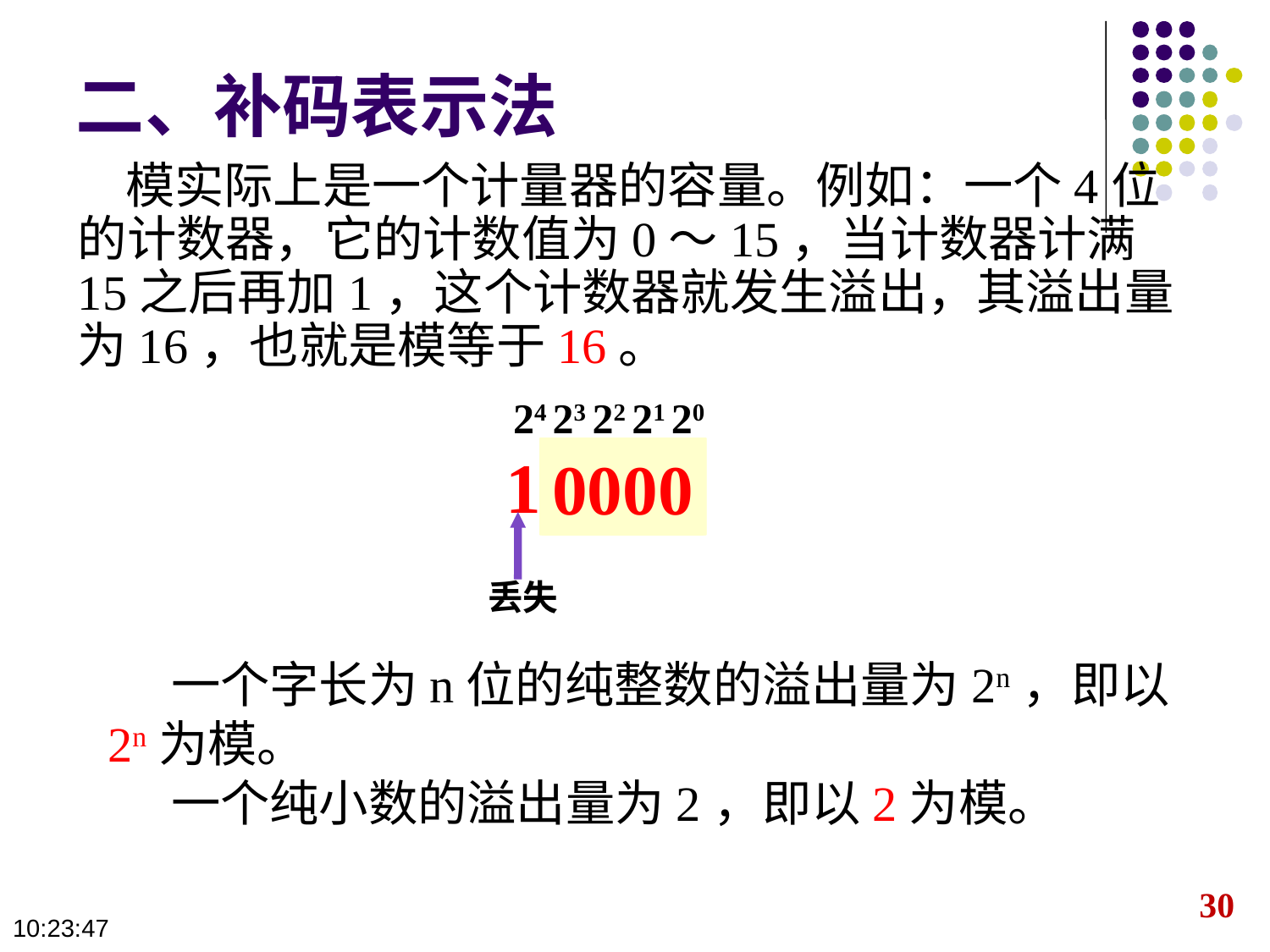

二、补码表示法
模实际上是一个计量器的容量。例如：一个4位的计数器，它的计数值为0～15，当计数器计满15之后再加1，这个计数器就发生溢出，其溢出量为16，也就是模等于16。
24 23 22 21 20
0000
1
0001
0010
0011
0100
0101
0110
0111
1000
1001
1010
1011
1100
1101
1110
1111
0000

丢失
一个字长为n位的纯整数的溢出量为2n，即以2n为模。
一个纯小数的溢出量为2，即以2为模。
30
10:23:47